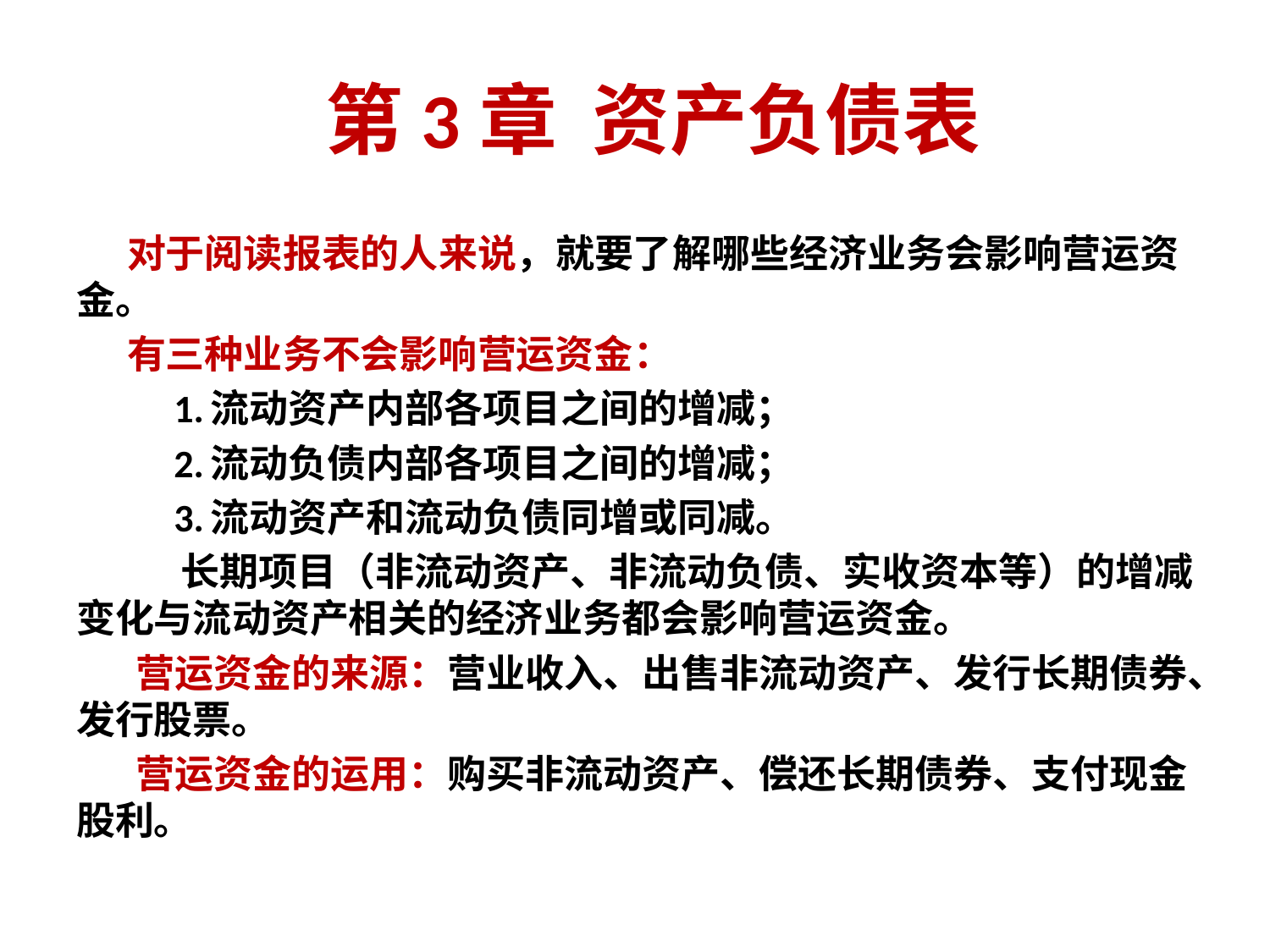

# 第3章  资产负债表
     对于阅读报表的人来说，就要了解哪些经济业务会影响营运资金。
     有三种业务不会影响营运资金：
           1.流动资产内部各项目之间的增减；
           2.流动负债内部各项目之间的增减；
           3.流动资产和流动负债同增或同减。
           长期项目（非流动资产、非流动负债、实收资本等）的增减变化与流动资产相关的经济业务都会影响营运资金。
      营运资金的来源：营业收入、出售非流动资产、发行长期债券、发行股票。
      营运资金的运用：购买非流动资产、偿还长期债券、支付现金股利。